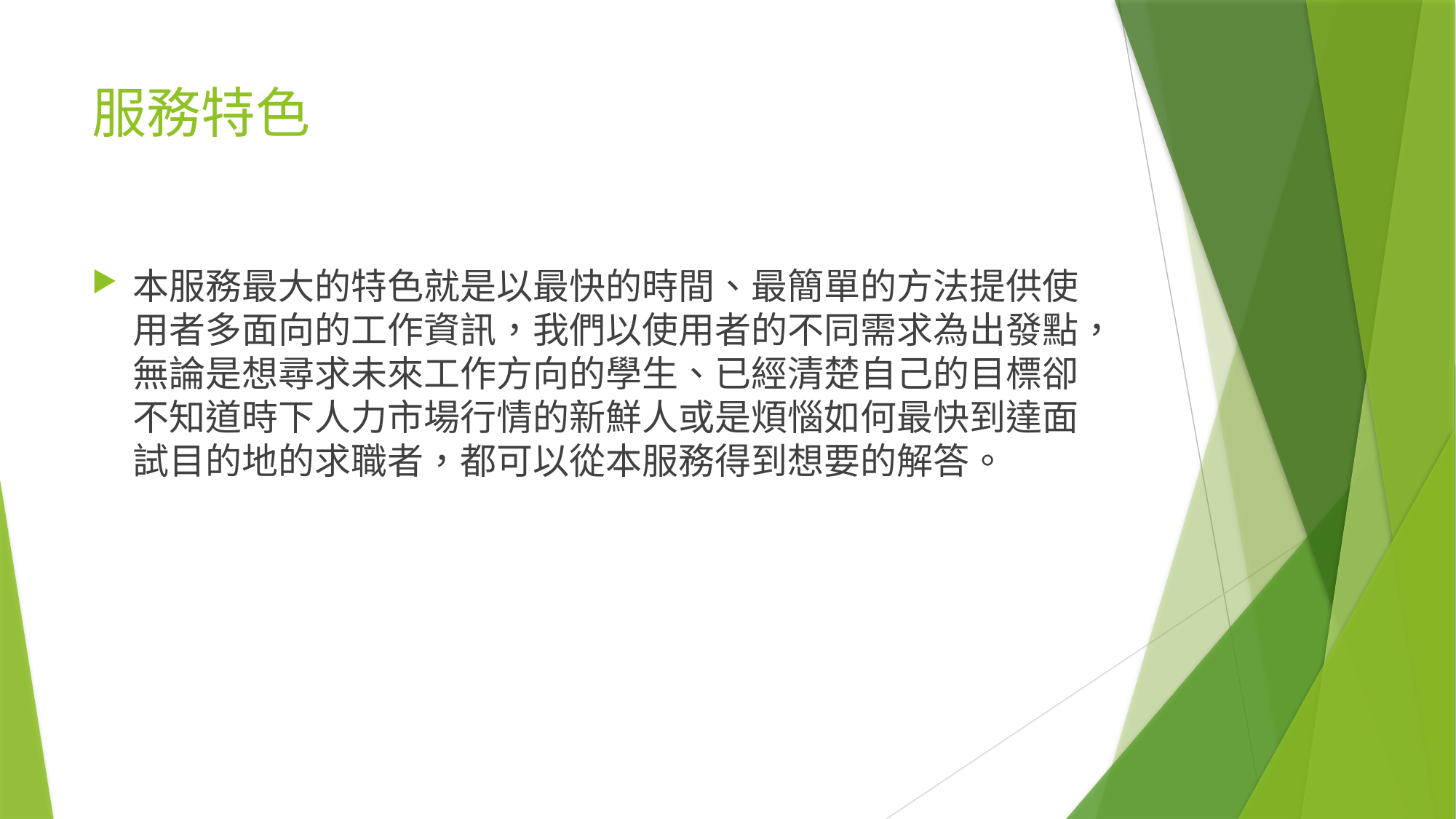

# 服務特色
本服務最大的特色就是以最快的時間、最簡單的方法提供使用者多面向的工作資訊，我們以使用者的不同需求為出發點，無論是想尋求未來工作方向的學生、已經清楚自己的目標卻不知道時下人力市場行情的新鮮人或是煩惱如何最快到達面試目的地的求職者，都可以從本服務得到想要的解答。